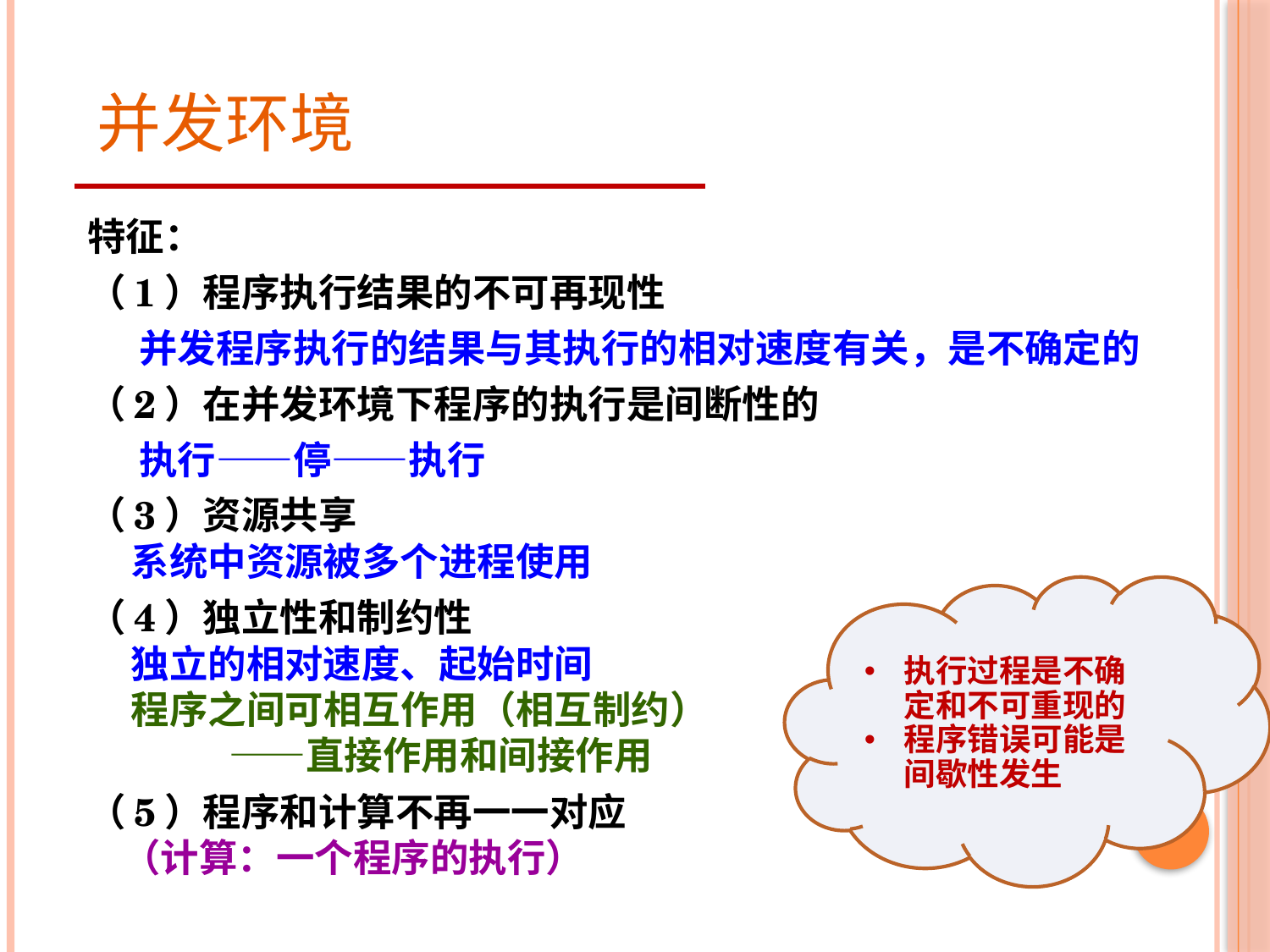

# 并发环境
特征：
（1）程序执行结果的不可再现性
     并发程序执行的结果与其执行的相对速度有关，是不确定的
（2）在并发环境下程序的执行是间断性的
     执行——停——执行
（3）资源共享
     系统中资源被多个进程使用
（4）独立性和制约性
     独立的相对速度、起始时间
     程序之间可相互作用（相互制约）
 	   ——直接作用和间接作用
（5）程序和计算不再一一对应
    （计算：一个程序的执行）
执行过程是不确定和不可重现的
程序错误可能是间歇性发生